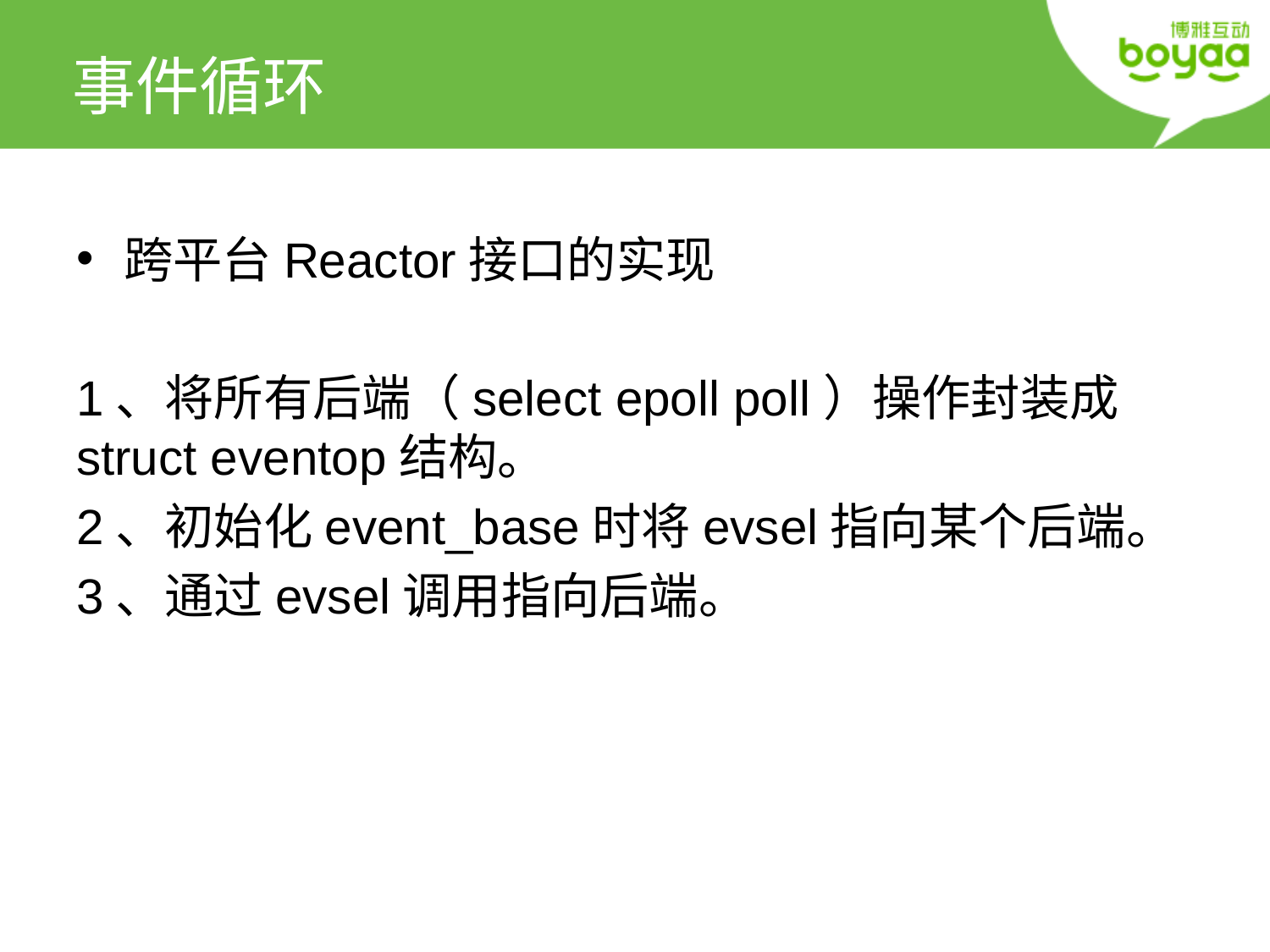

# 事件循环
跨平台Reactor接口的实现

1、将所有后端（select epoll poll）操作封装成struct eventop结构。
2、初始化event_base时将evsel指向某个后端。
3、通过evsel调用指向后端。